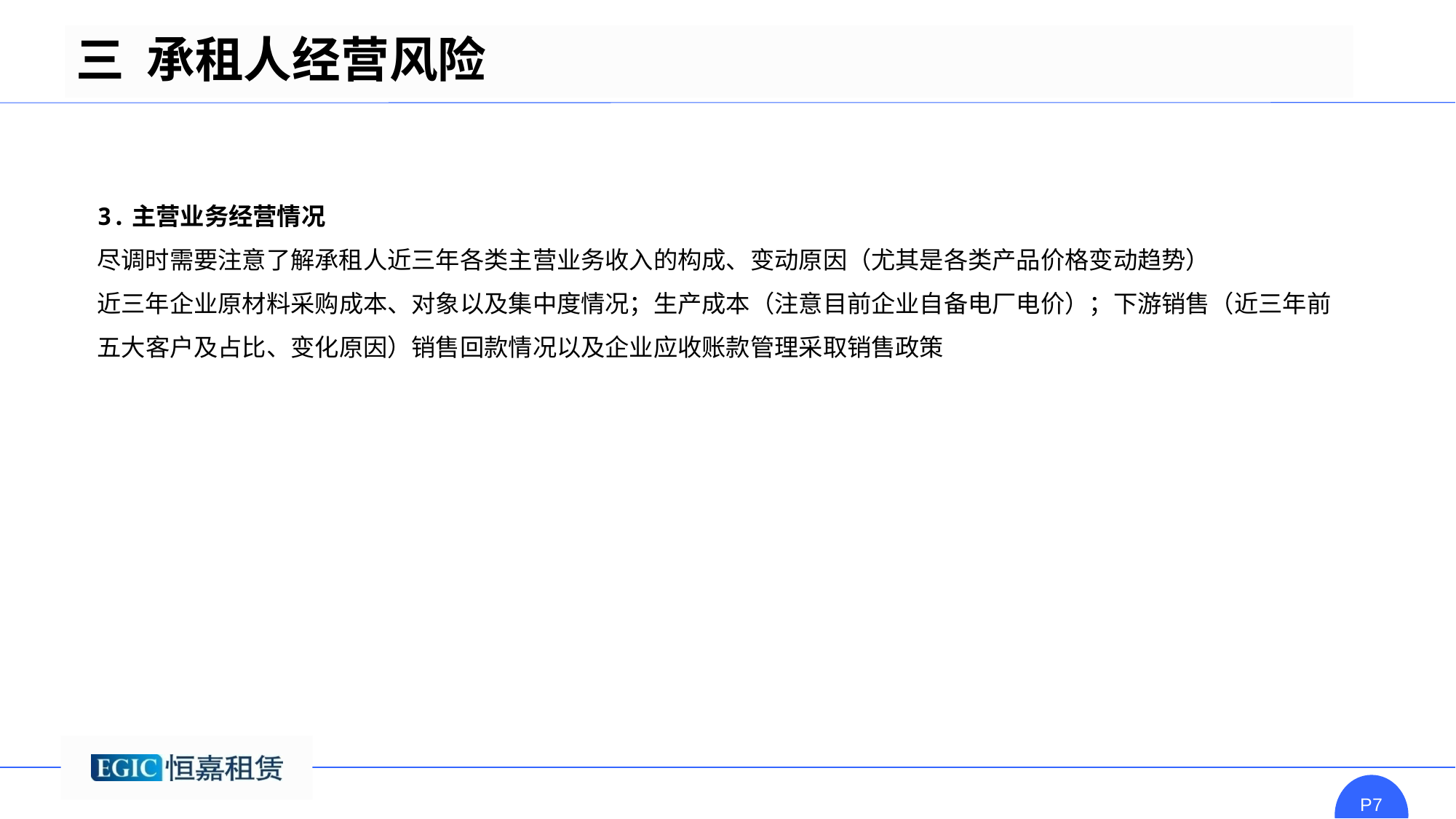

三  承租人经营风险
3.主营业务经营情况
尽调时需要注意了解承租人近三年各类主营业务收入的构成、变动原因（尤其是各类产品价格变动趋势）
近三年企业原材料采购成本、对象以及集中度情况；生产成本（注意目前企业自备电厂电价）；下游销售（近三年前五大客户及占比、变化原因）销售回款情况以及企业应收账款管理采取销售政策